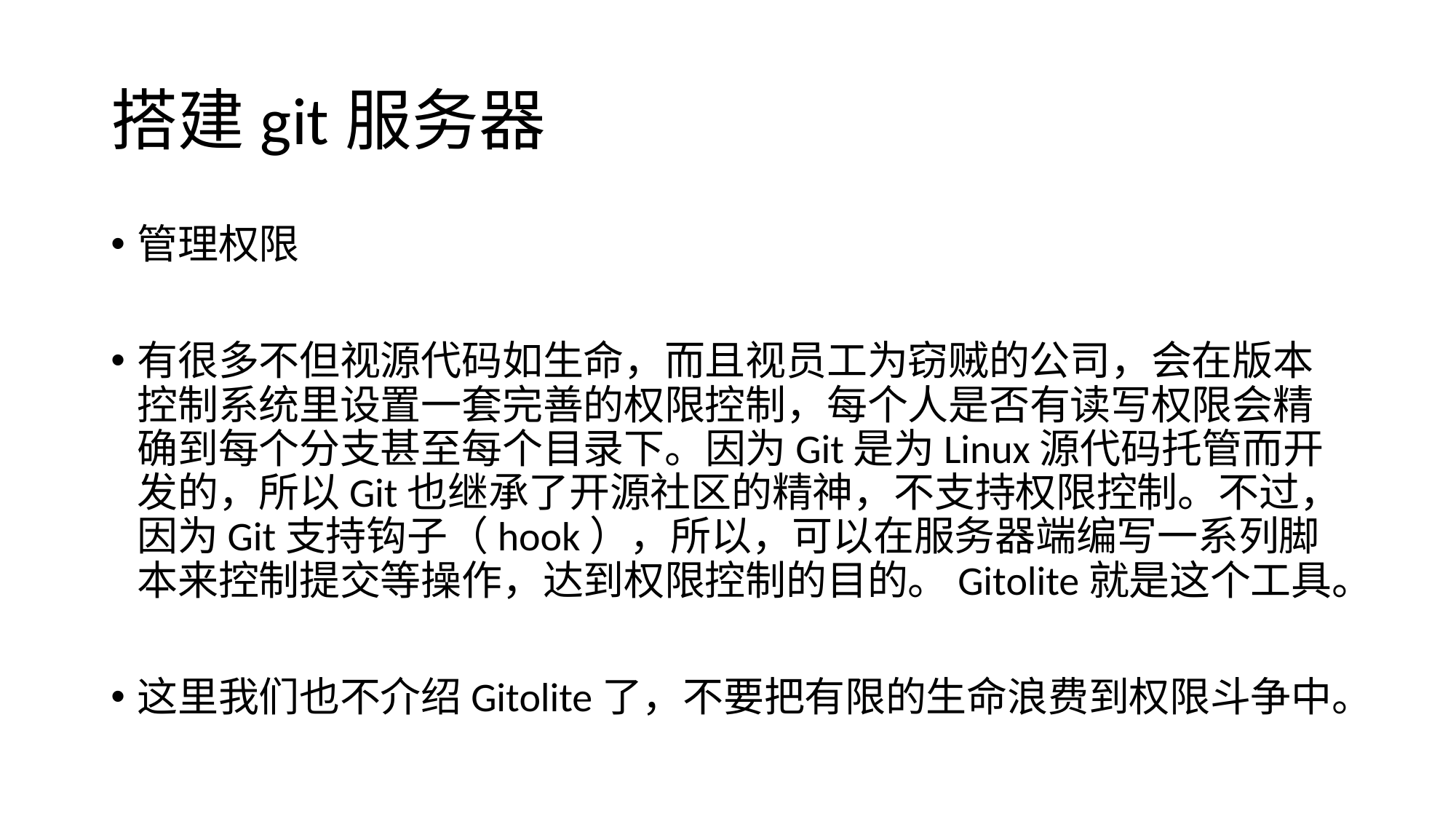

# 搭建git服务器
管理权限

有很多不但视源代码如生命，而且视员工为窃贼的公司，会在版本控制系统里设置一套完善的权限控制，每个人是否有读写权限会精确到每个分支甚至每个目录下。因为Git是为Linux源代码托管而开发的，所以Git也继承了开源社区的精神，不支持权限控制。不过，因为Git支持钩子（hook），所以，可以在服务器端编写一系列脚本来控制提交等操作，达到权限控制的目的。Gitolite就是这个工具。

这里我们也不介绍Gitolite了，不要把有限的生命浪费到权限斗争中。